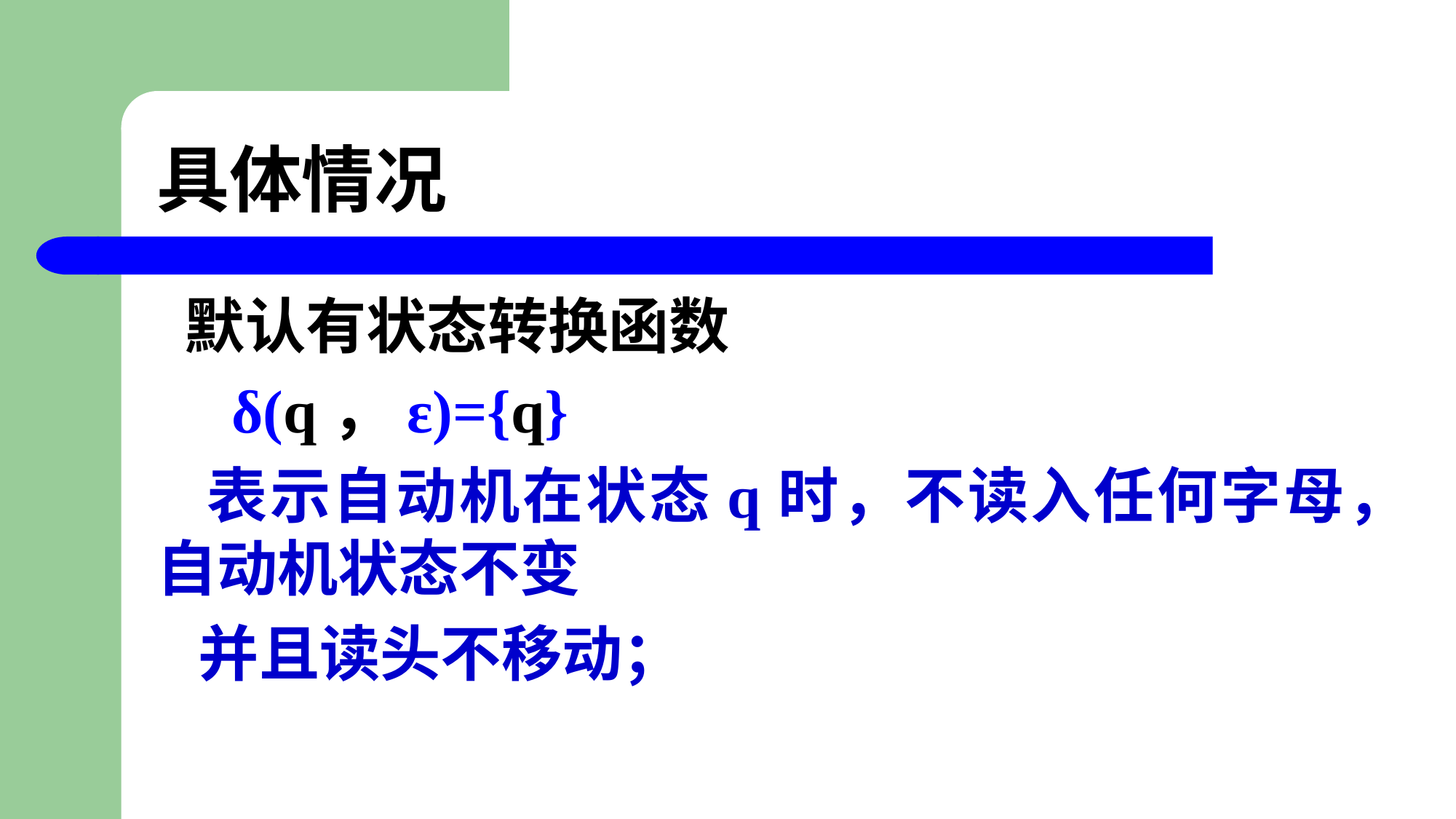

# 具体情况
 默认有状态转换函数
     δ(q，ε)={q}
  表示自动机在状态q时，不读入任何字母，自动机状态不变
  并且读头不移动；